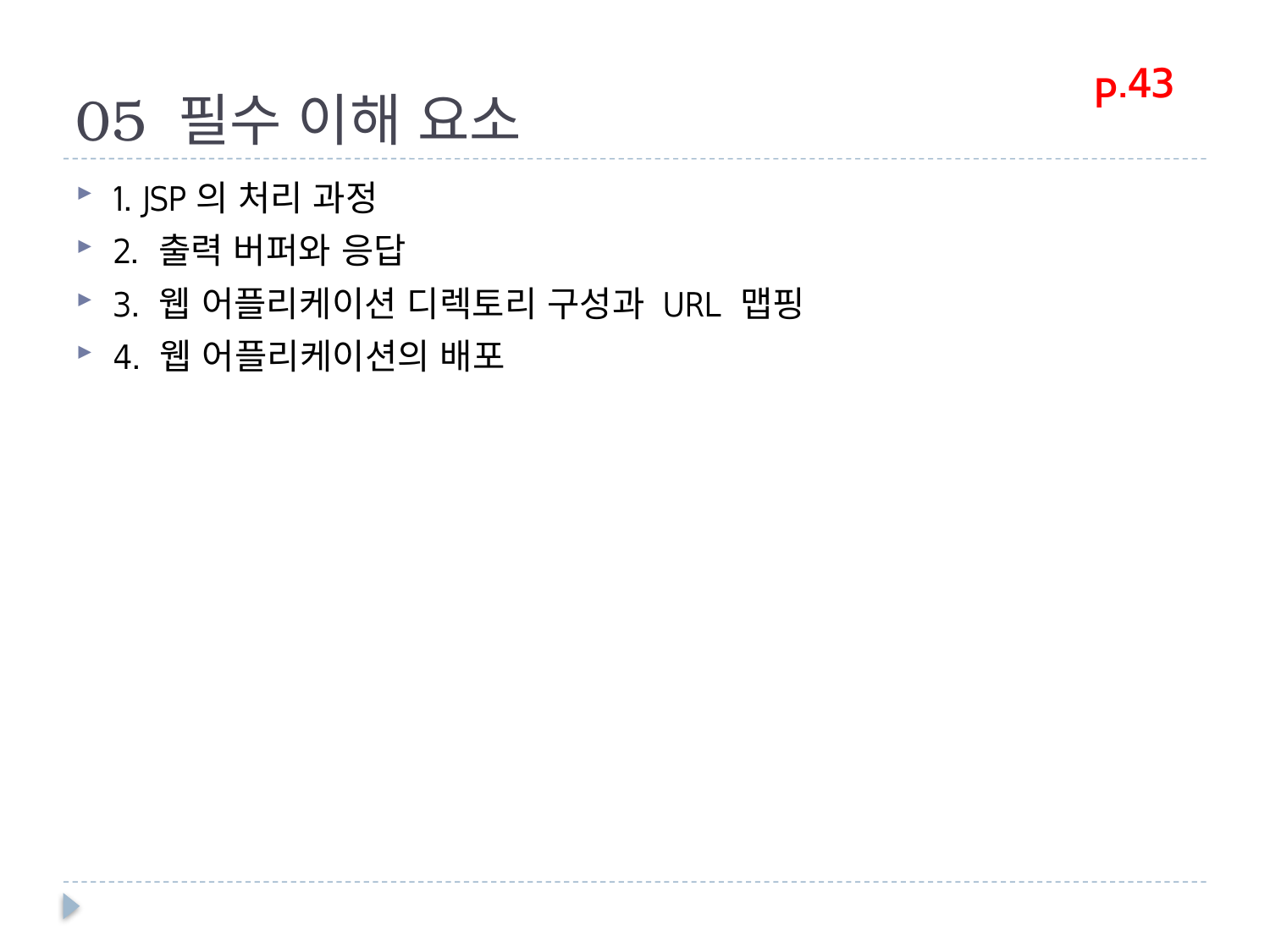

# 05 필수 이해 요소
p.43
1. JSP의 처리 과정
2. 출력 버퍼와 응답
3. 웹 어플리케이션 디렉토리 구성과 URL 맵핑
4. 웹 어플리케이션의 배포